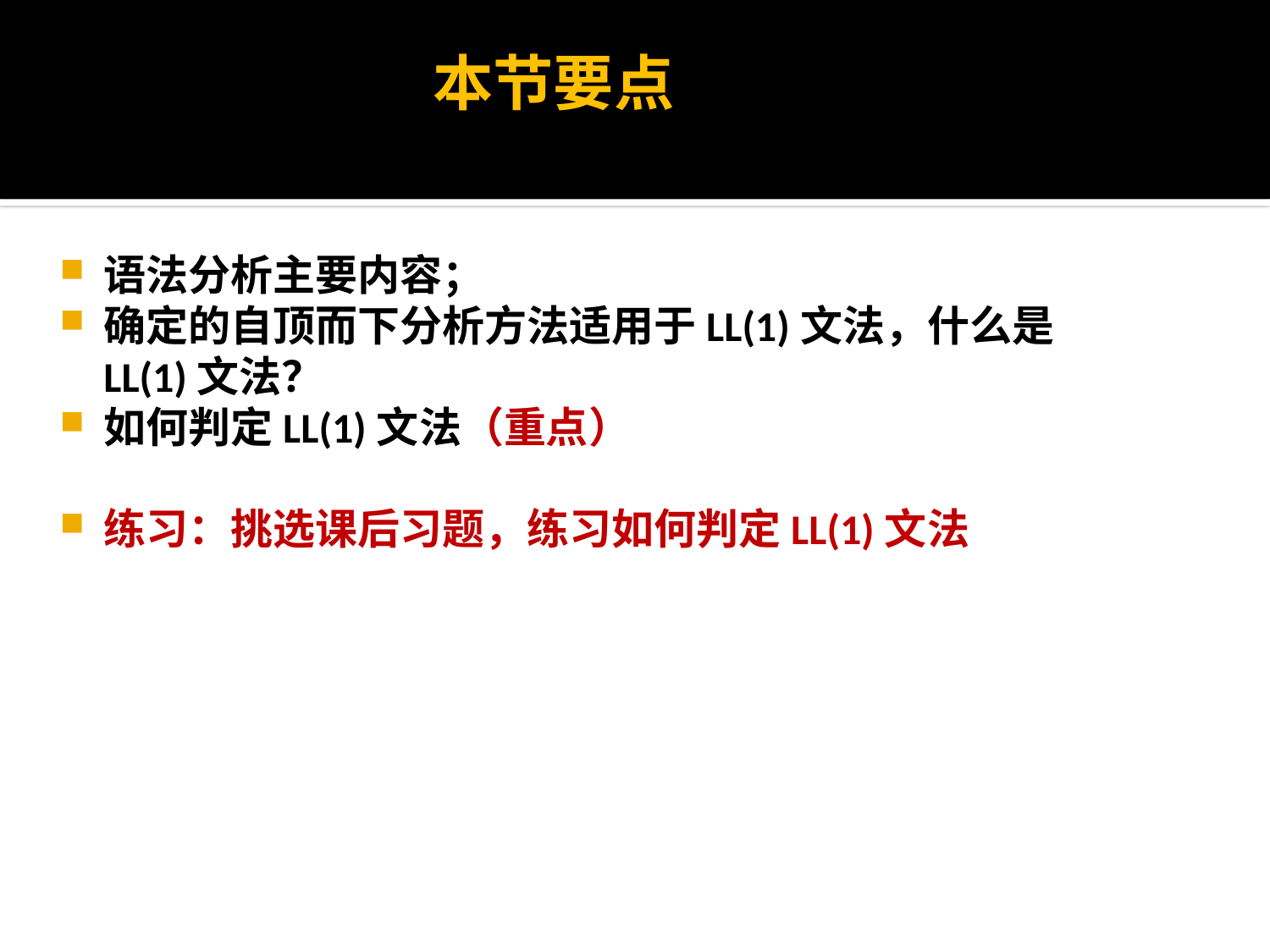

本节要点
语法分析主要内容；
确定的自顶而下分析方法适用于LL(1)文法，什么是LL(1)文法？
如何判定LL(1)文法（重点）

练习：挑选课后习题，练习如何判定LL(1)文法
37